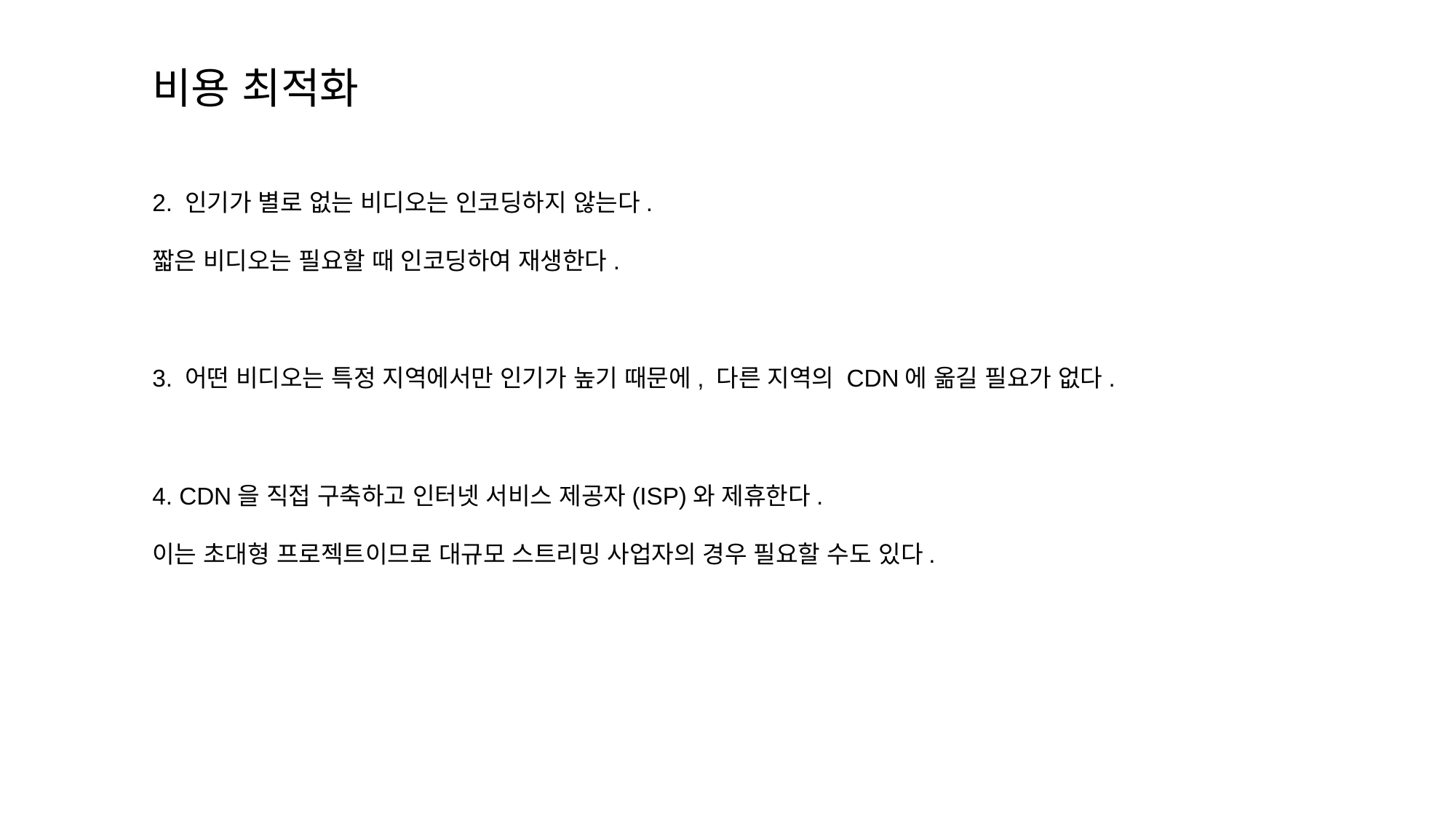

# 비용 최적화
2. 인기가 별로 없는 비디오는 인코딩하지 않는다.
짧은 비디오는 필요할 때 인코딩하여 재생한다.

3. 어떤 비디오는 특정 지역에서만 인기가 높기 때문에, 다른 지역의 CDN에 옮길 필요가 없다.

4. CDN을 직접 구축하고 인터넷 서비스 제공자(ISP)와 제휴한다.
이는 초대형 프로젝트이므로 대규모 스트리밍 사업자의 경우 필요할 수도 있다.